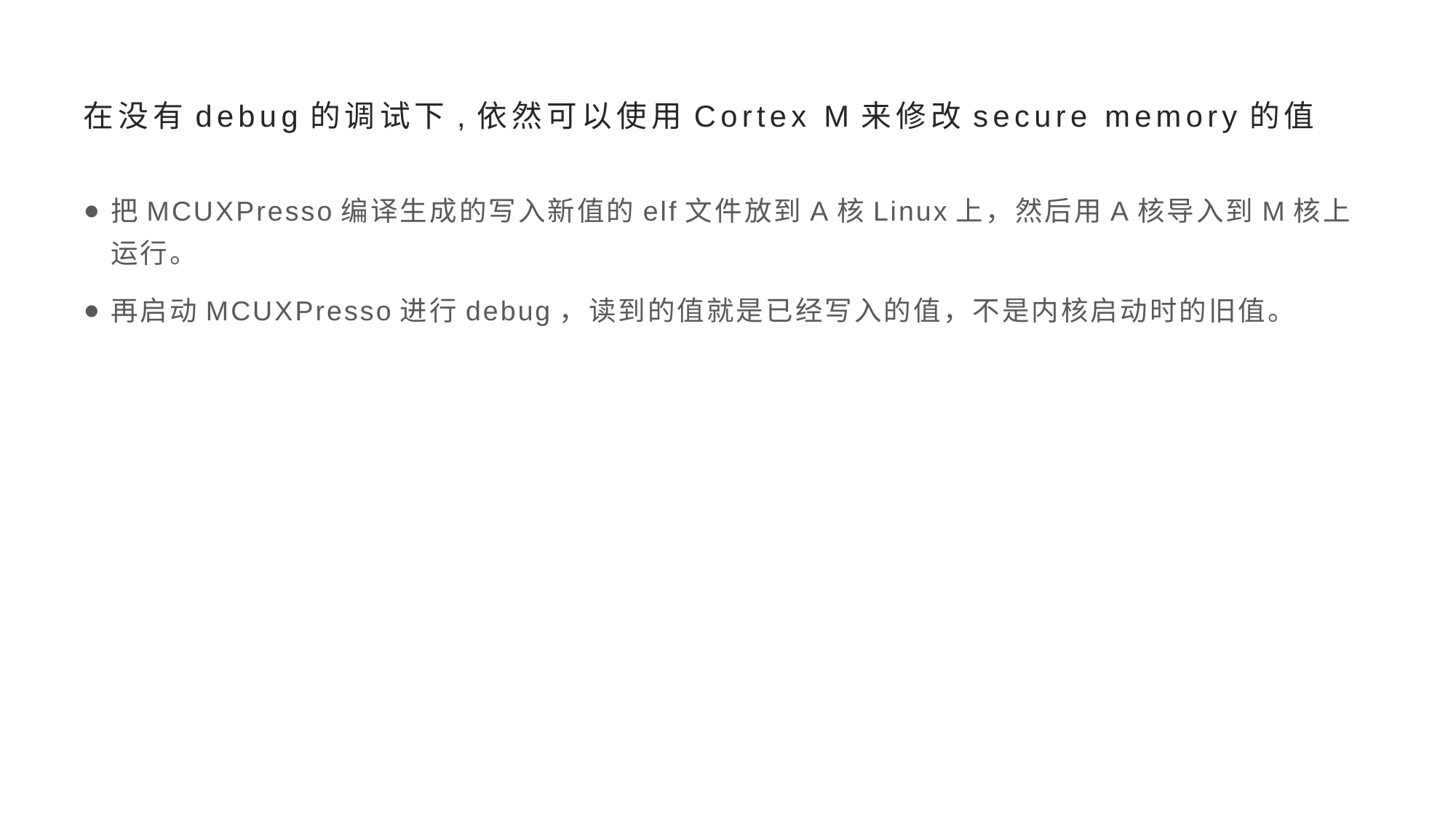

# 在没有debug的调试下,依然可以使用Cortex M来修改secure memory的值
把MCUXPresso编译生成的写入新值的elf文件放到A核Linux上，然后用A核导入到M核上运行。
再启动MCUXPresso进行debug，读到的值就是已经写入的值，不是内核启动时的旧值。